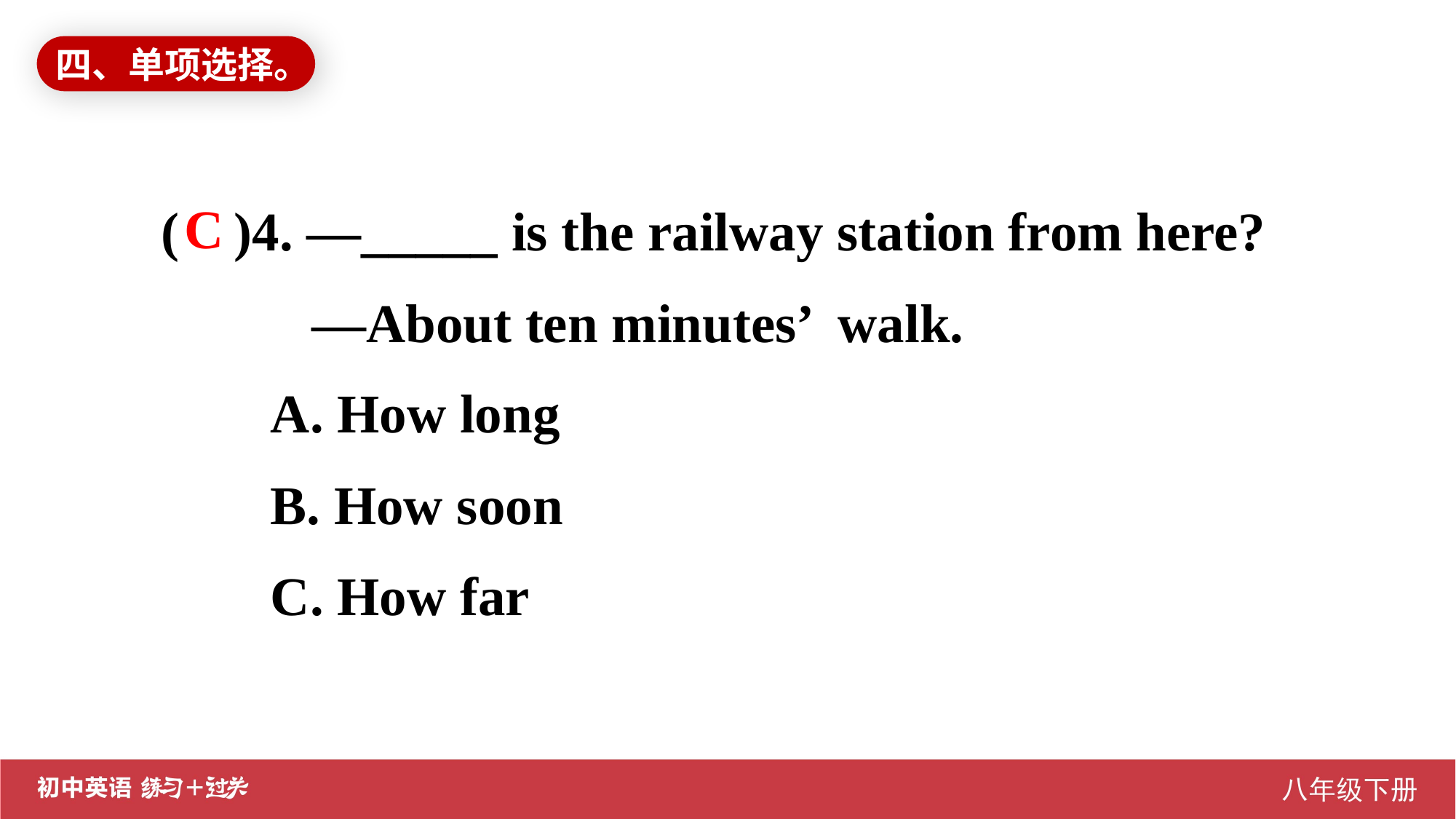

四、单项选择。
(    )4. —_____ is the railway station from here?
	   —About ten minutes’  walk.
	A. How long
B. How soon
C. How far
C